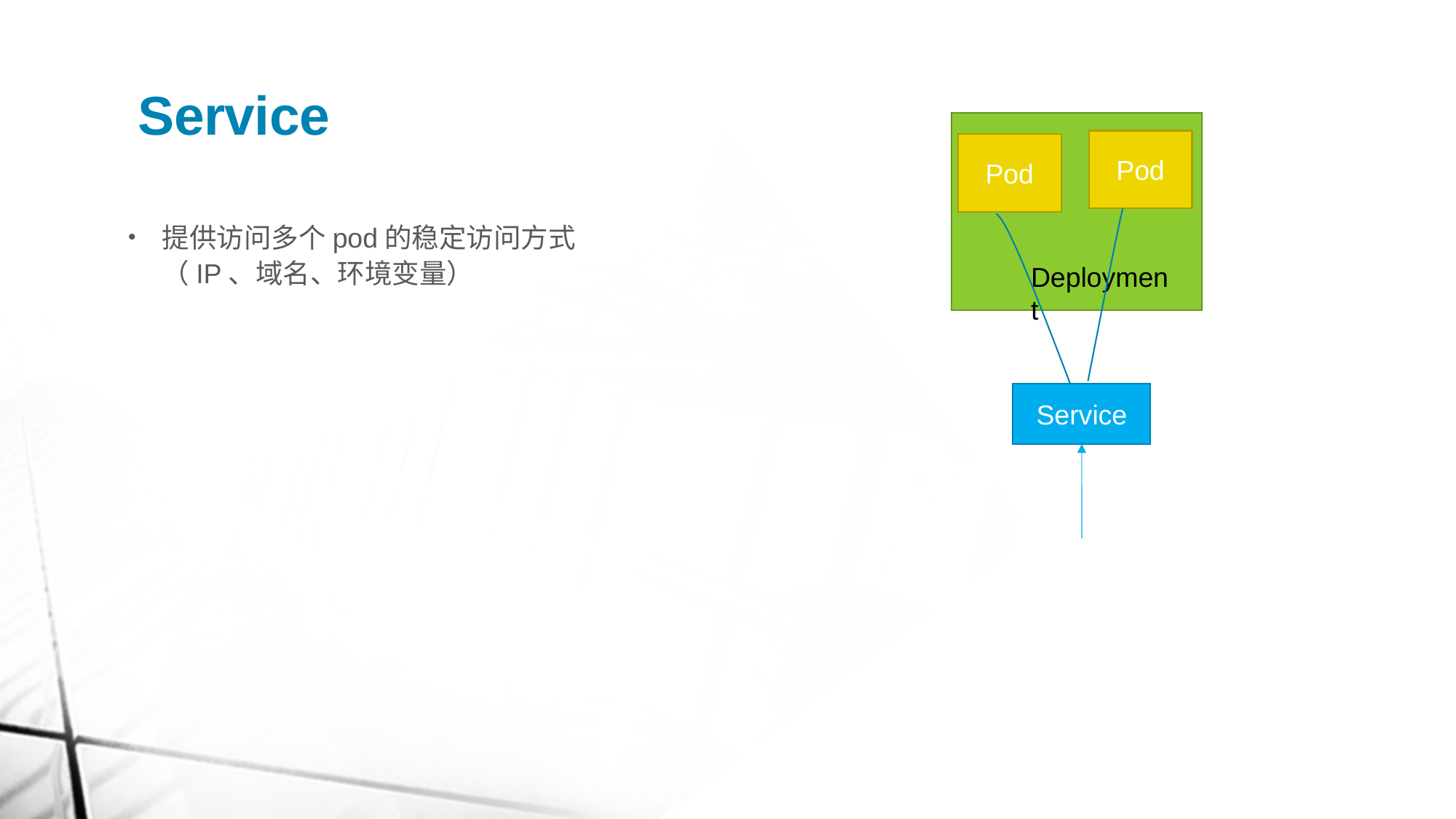

# Service

Pod
Pod

提供访问多个pod的稳定访问方式 （IP、域名、环境变量）

Deployment
Service